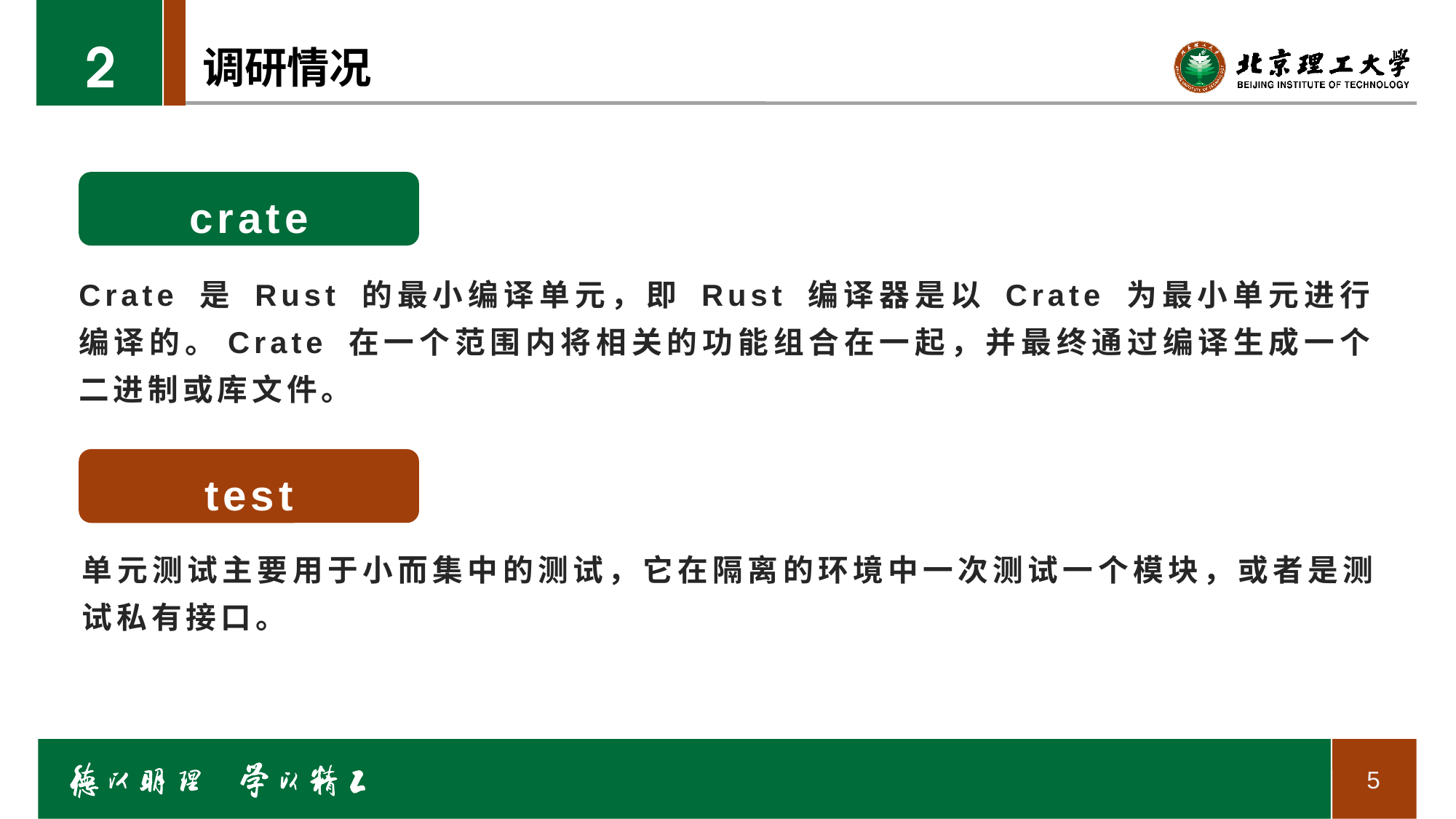

2
# 调研情况
crate
Crate 是 Rust 的最小编译单元，即 Rust 编译器是以 Crate 为最小单元进行编译的。Crate 在一个范围内将相关的功能组合在一起，并最终通过编译生成一个二进制或库文件。
test
单元测试主要用于小而集中的测试，它在隔离的环境中一次测试一个模块，或者是测试私有接口。